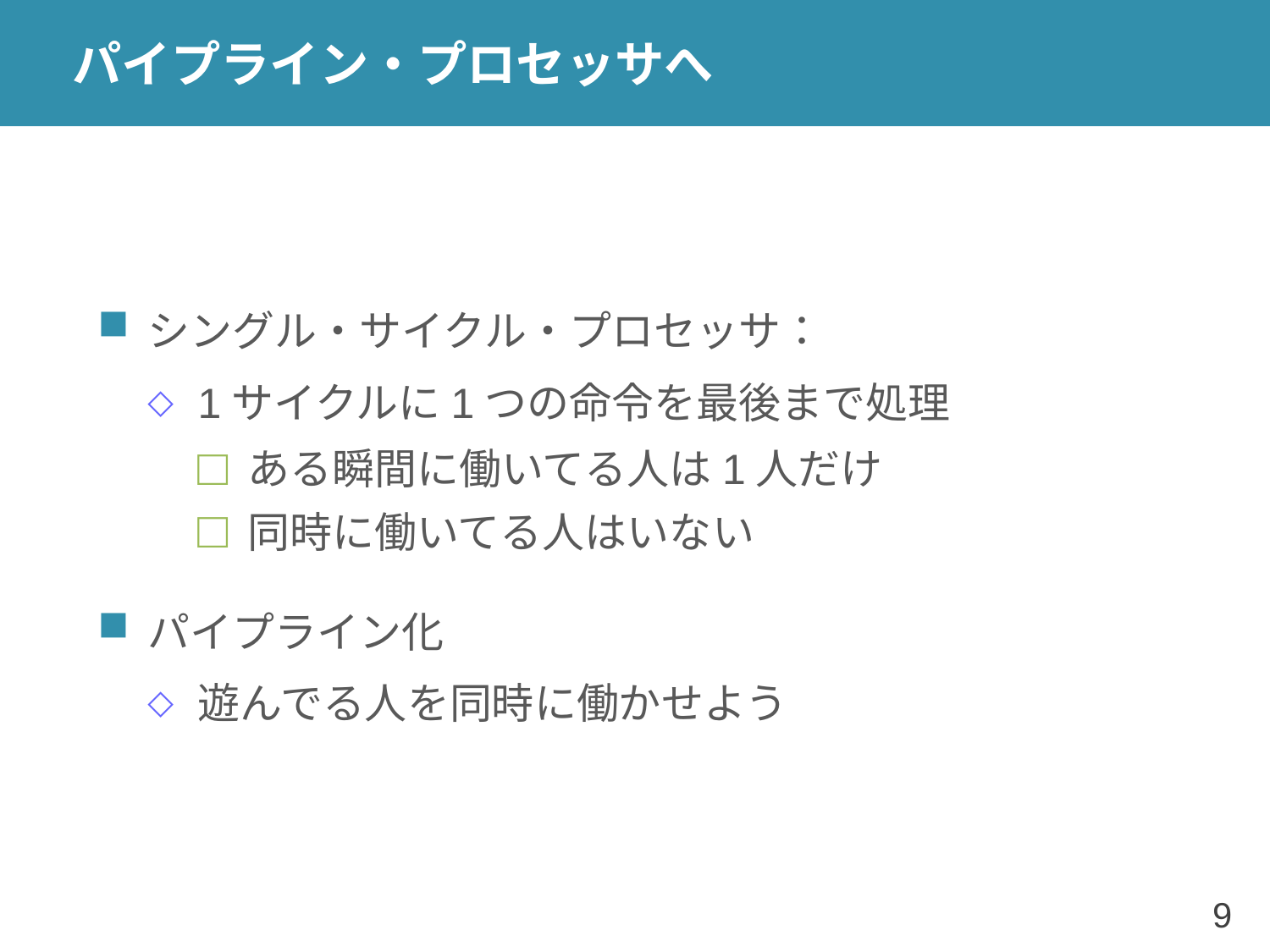

# パイプライン・プロセッサへ
シングル・サイクル・プロセッサ：
1サイクルに1つの命令を最後まで処理
ある瞬間に働いてる人は1人だけ
同時に働いてる人はいない
パイプライン化
遊んでる人を同時に働かせよう